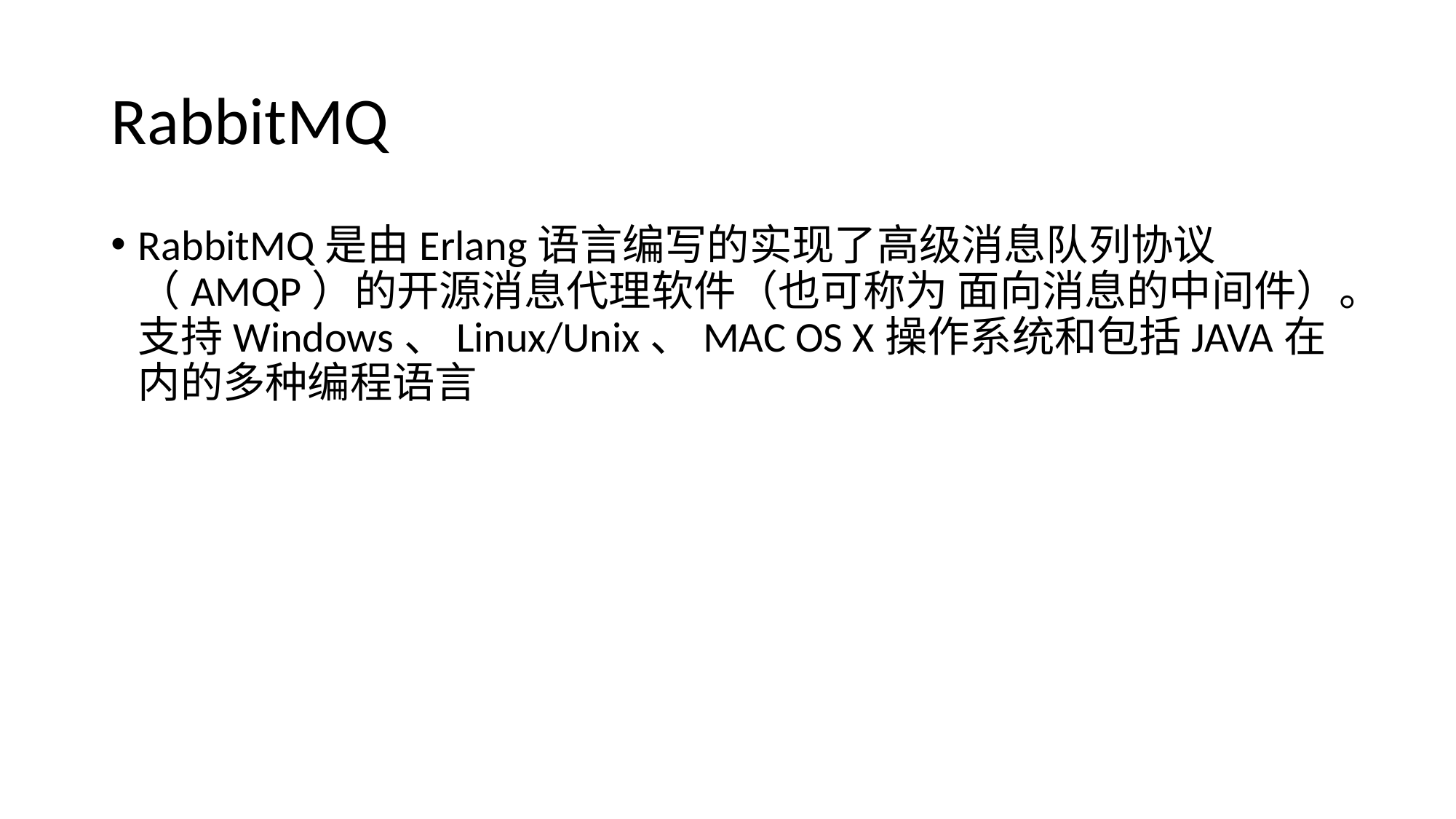

# RabbitMQ
RabbitMQ是由Erlang语言编写的实现了高级消息队列协议（AMQP）的开源消息代理软件（也可称为 面向消息的中间件）。支持Windows、Linux/Unix、MAC OS X操作系统和包括JAVA在内的多种编程语言